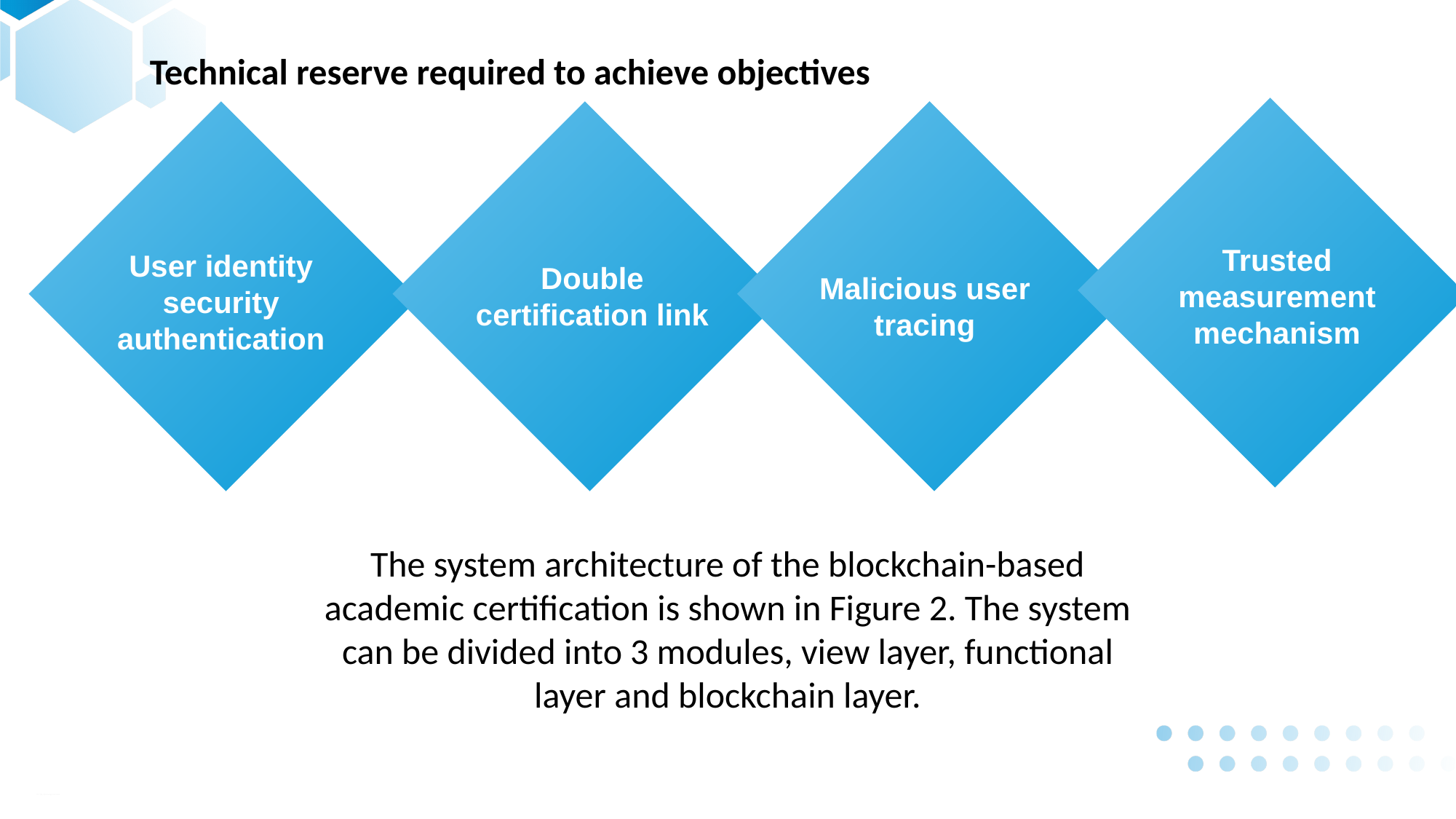

Technical reserve required to achieve objectives

User identity security authentication
Trusted measurement mechanism

Double certification link

Malicious user tracing
The system architecture of the blockchain-based academic certification is shown in Figure 2. The system can be divided into 3 modules, view layer, functional layer and blockchain layer.
PPT下载 http://www.1ppt.com/xiazai/